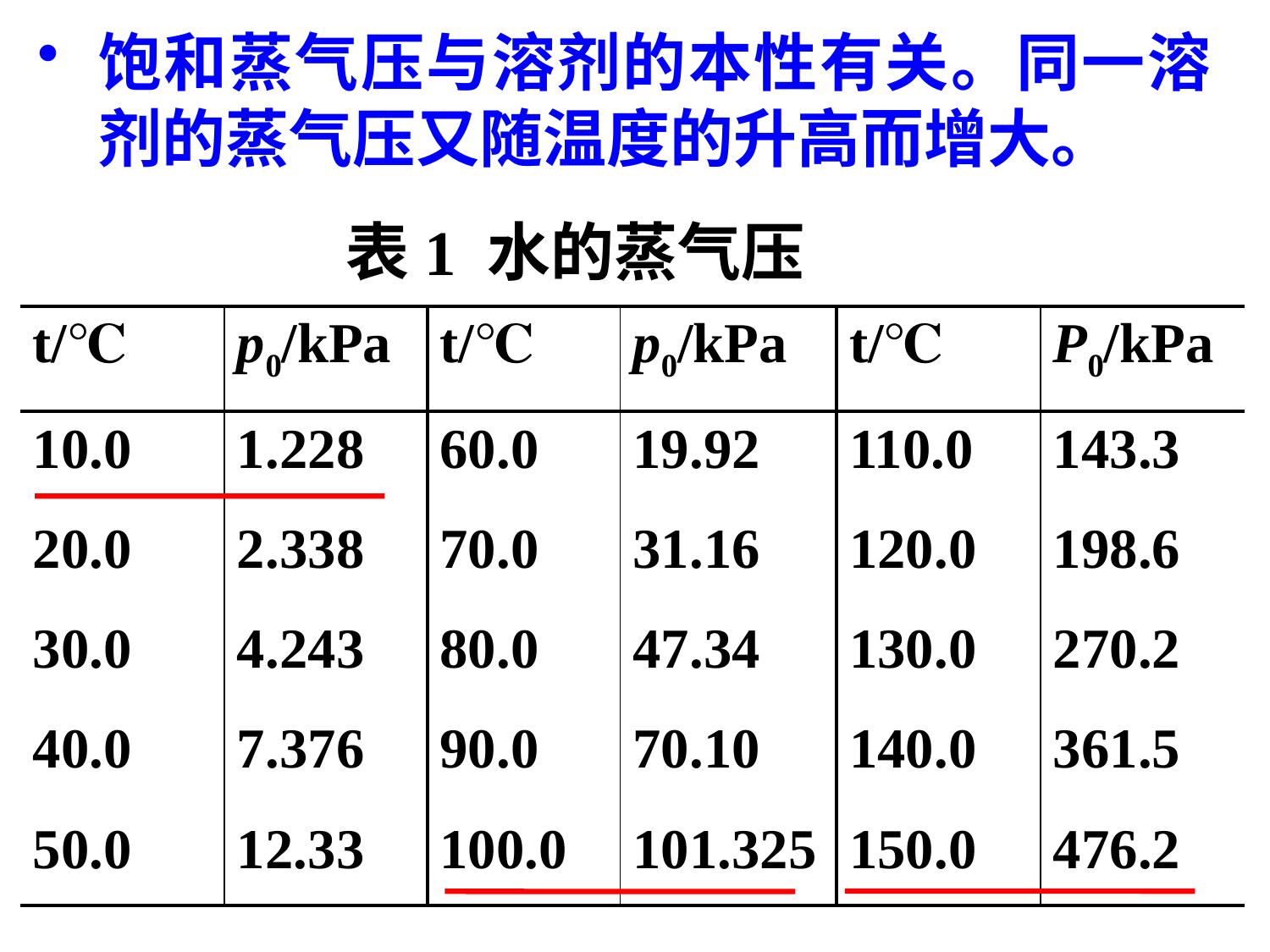

饱和蒸气压与溶剂的本性有关。同一溶剂的蒸气压又随温度的升高而增大。
表1 水的蒸气压
| t/℃ | p0/kPa | t/℃ | p0/kPa | t/℃ | P0/kPa |
| --- | --- | --- | --- | --- | --- |
| 10.0 | 1.228 | 60.0 | 19.92 | 110.0 | 143.3 |
| 20.0 | 2.338 | 70.0 | 31.16 | 120.0 | 198.6 |
| 30.0 | 4.243 | 80.0 | 47.34 | 130.0 | 270.2 |
| 40.0 | 7.376 | 90.0 | 70.10 | 140.0 | 361.5 |
| 50.0 | 12.33 | 100.0 | 101.325 | 150.0 | 476.2 |

15